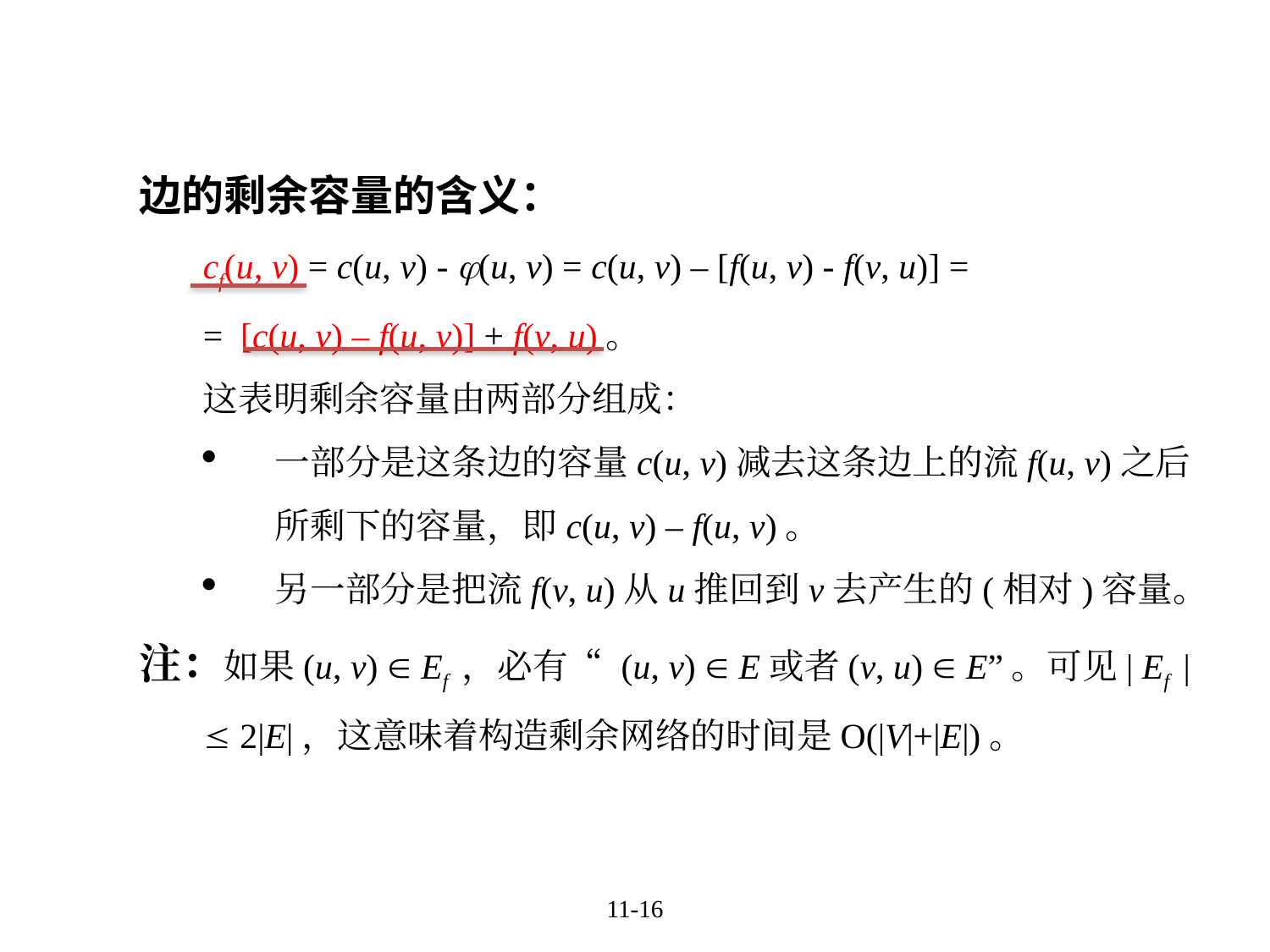

边的剩余容量的含义：
cf(u, v) = c(u, v) - ϕ(u, v) = c(u, v) – [f(u, v) - f(v, u)] =
=  [c(u, v) – f(u, v)] + f(v, u)。
这表明剩余容量由两部分组成：
一部分是这条边的容量c(u, v)减去这条边上的流f(u, v)之后所剩下的容量，即c(u, v) – f(u, v)。
另一部分是把流f(v, u)从u推回到v去产生的(相对)容量。
注：如果(u, v) ∈ Ef ，必有“ (u, v) ∈ E或者(v, u) ∈ E”。可见| Ef  | ≤ 2|E|，这意味着构造剩余网络的时间是O(|V|+|E|)。
11-16